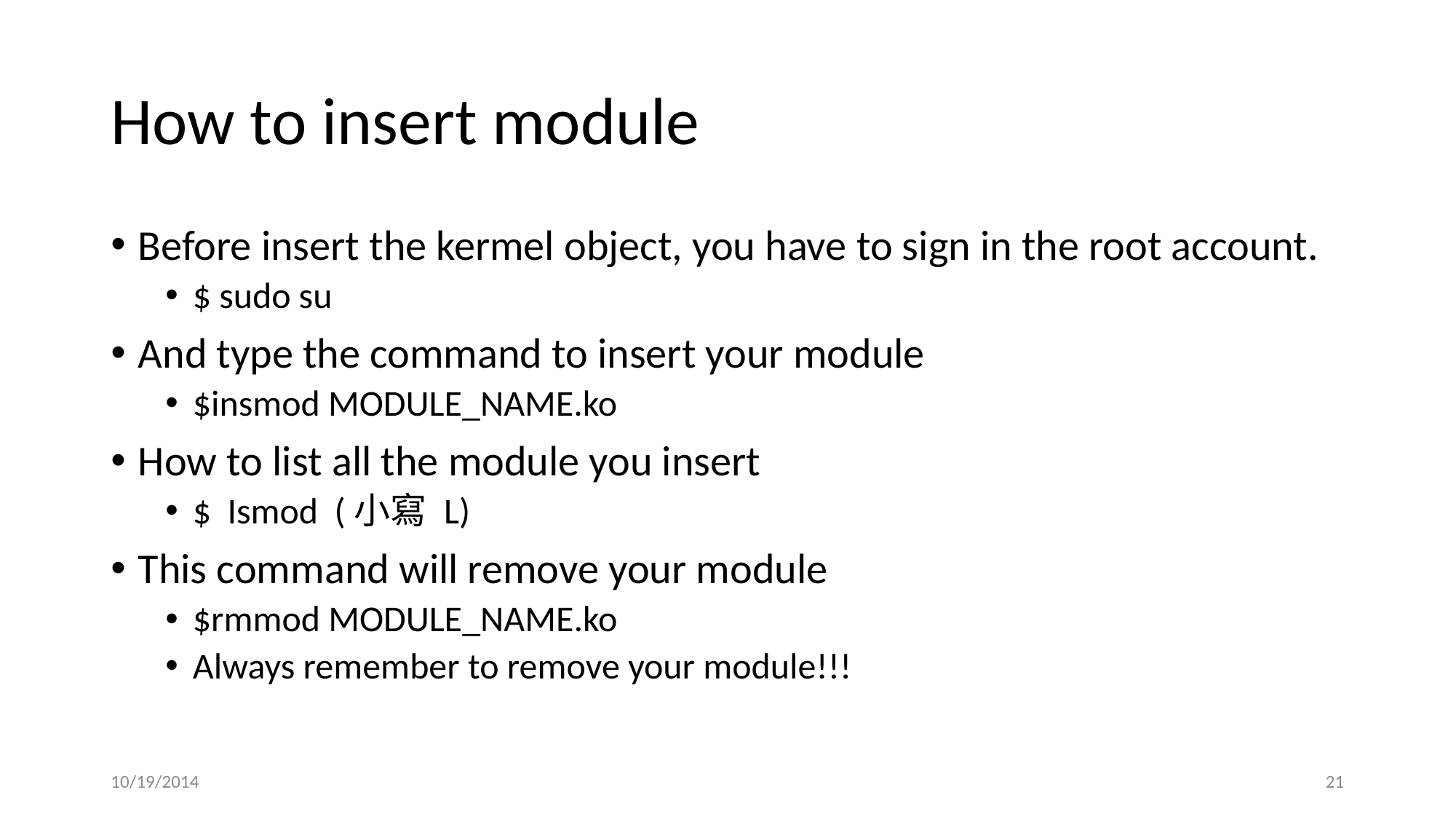

# How to insert module
Before insert the kermel object, you have to sign in the root account.
$ sudo su
And type the command to insert your module
$insmod MODULE_NAME.ko
How to list all the module you insert
$  Ismod  (小寫 L)
This command will remove your module
$rmmod MODULE_NAME.ko
Always remember to remove your module!!!

10/19/2014
21